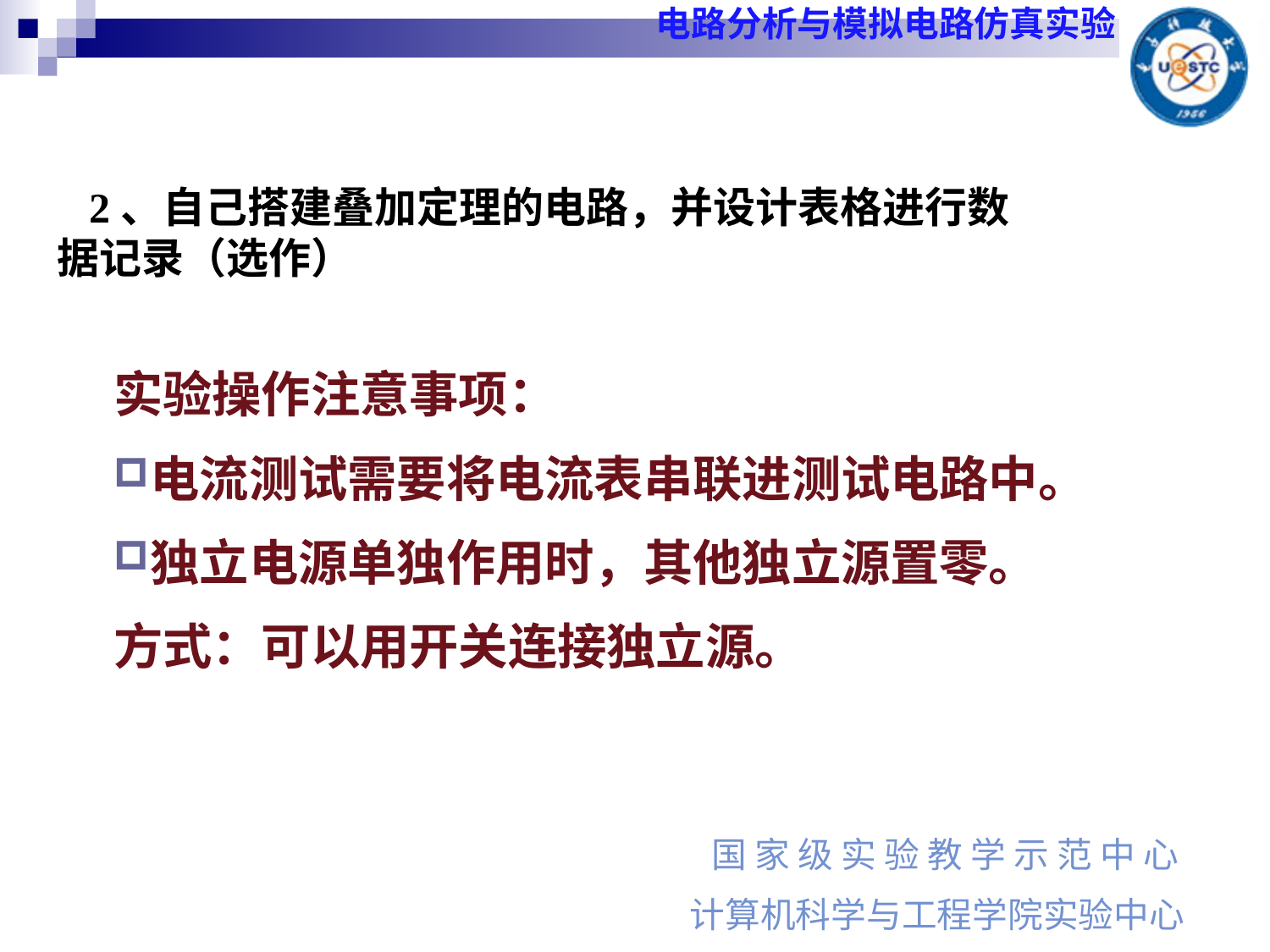

2、自己搭建叠加定理的电路，并设计表格进行数据记录（选作）
实验操作注意事项：
电流测试需要将电流表串联进测试电路中。
独立电源单独作用时，其他独立源置零。
方式：可以用开关连接独立源。